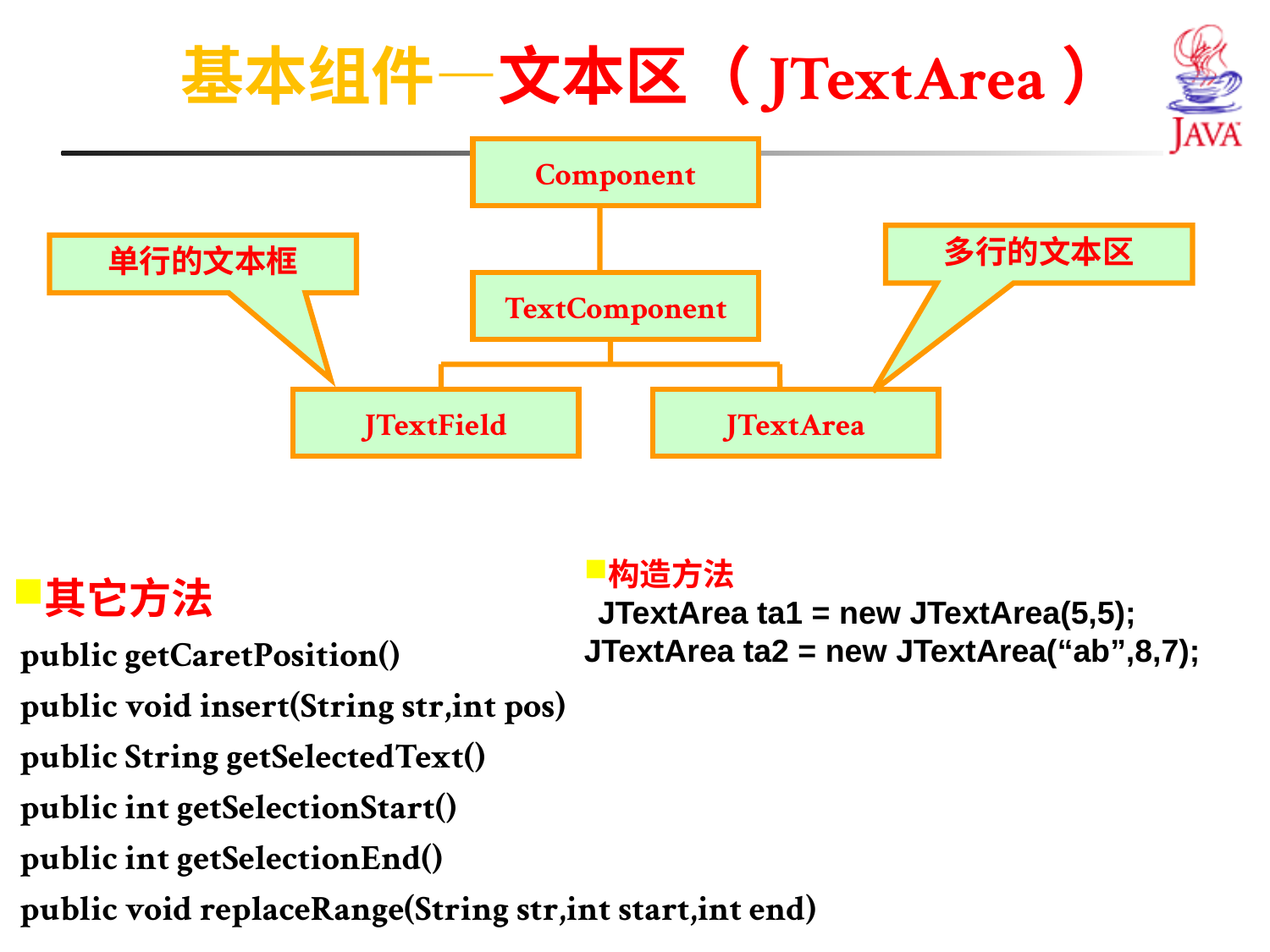

基本组件—文本区（JTextArea）

Component

TextComponent

JTextField
JTextArea
多行的文本区
单行的文本框
构造方法
 JTextArea ta1 = new JTextArea(5,5);
JTextArea ta2 = new JTextArea(“ab”,8,7);
其它方法
 public getCaretPosition()
 public void insert(String str,int pos)
 public String getSelectedText()
 public int getSelectionStart()
 public int getSelectionEnd()
 public void replaceRange(String str,int start,int end)